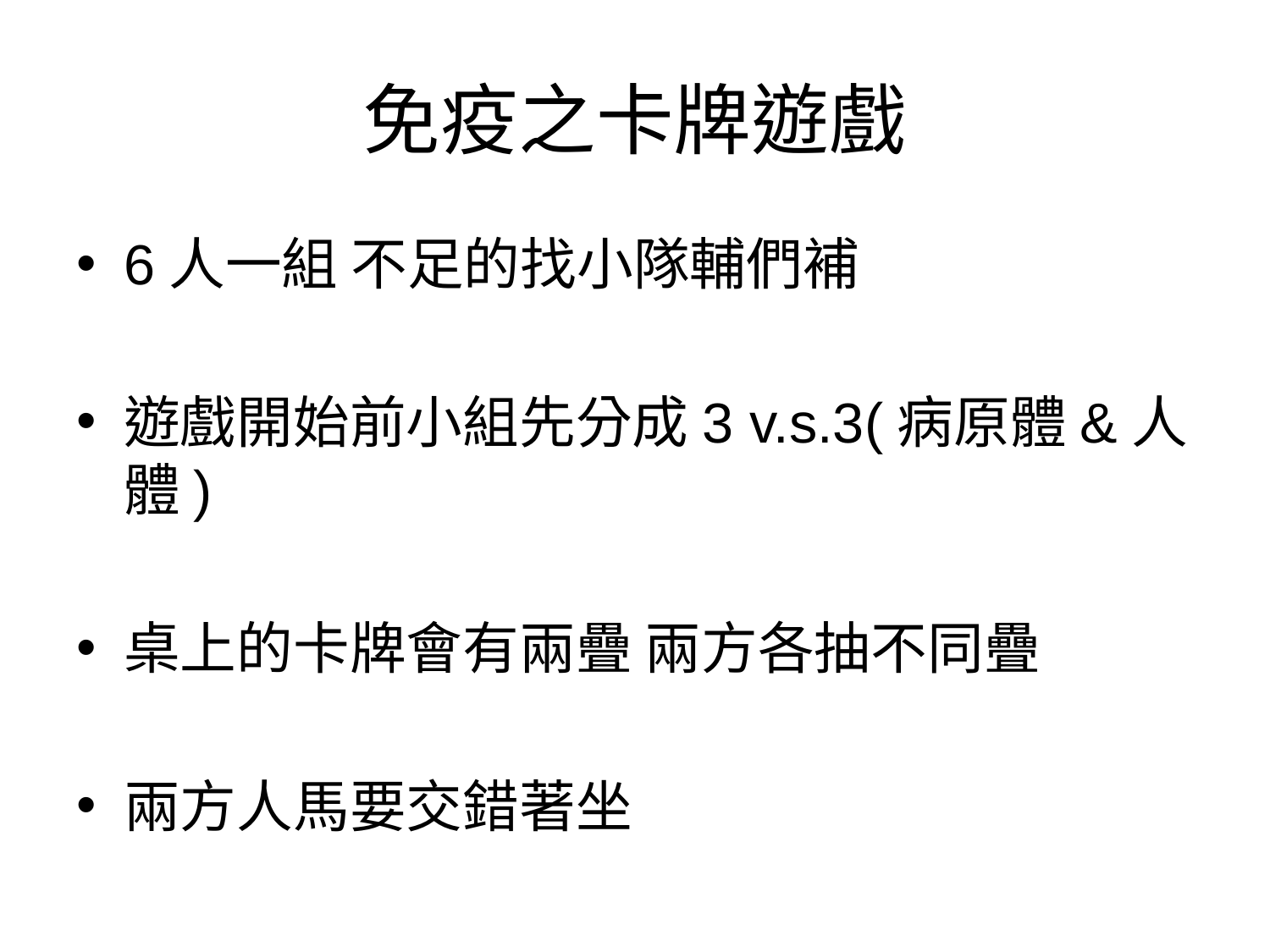

# 免疫之卡牌遊戲
6人一組 不足的找小隊輔們補

遊戲開始前小組先分成3 v.s.3(病原體&人體)

桌上的卡牌會有兩疊 兩方各抽不同疊

兩方人馬要交錯著坐